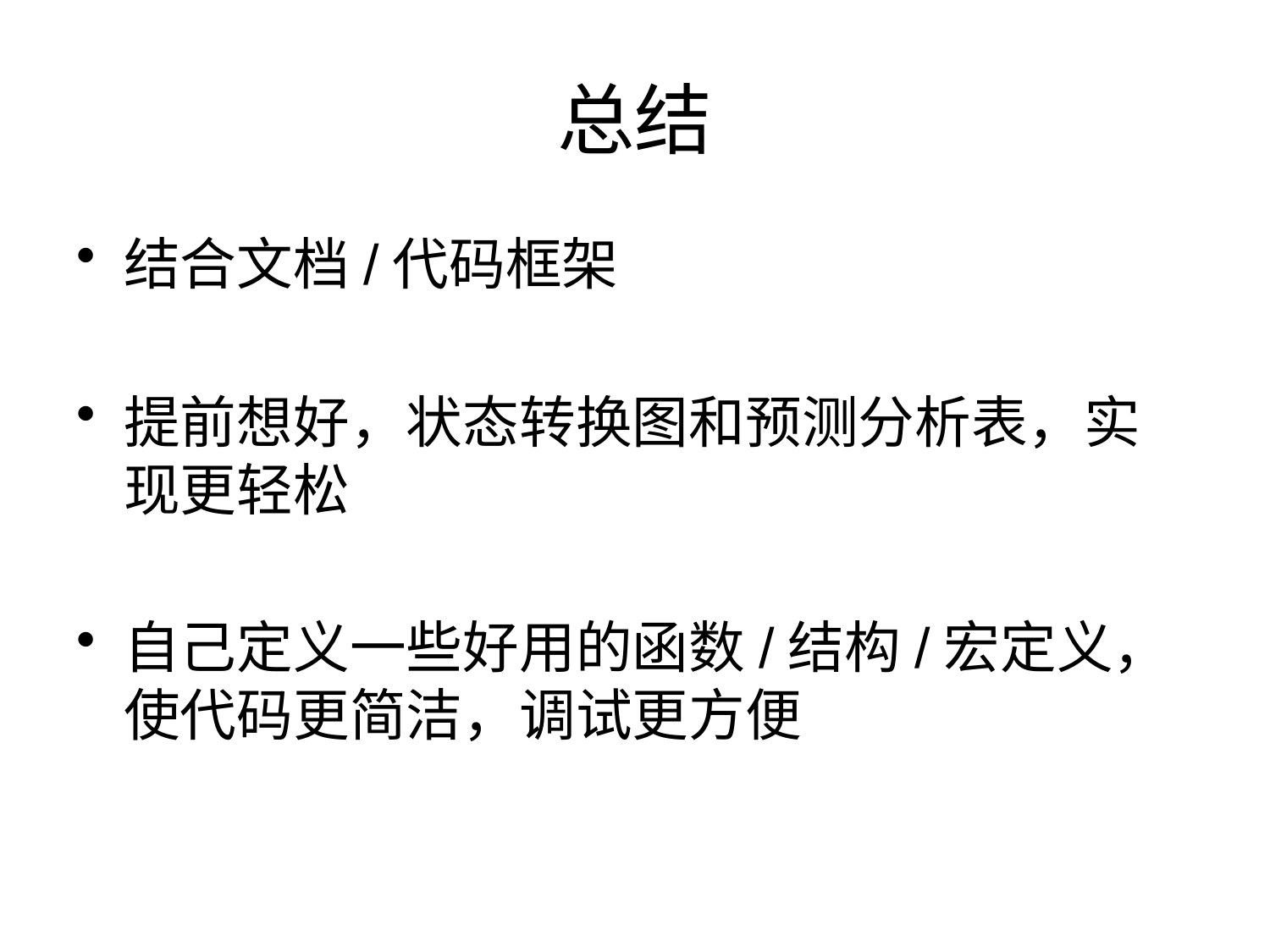

# 总结
结合文档/代码框架

提前想好，状态转换图和预测分析表，实现更轻松

自己定义一些好用的函数/结构/宏定义，使代码更简洁，调试更方便